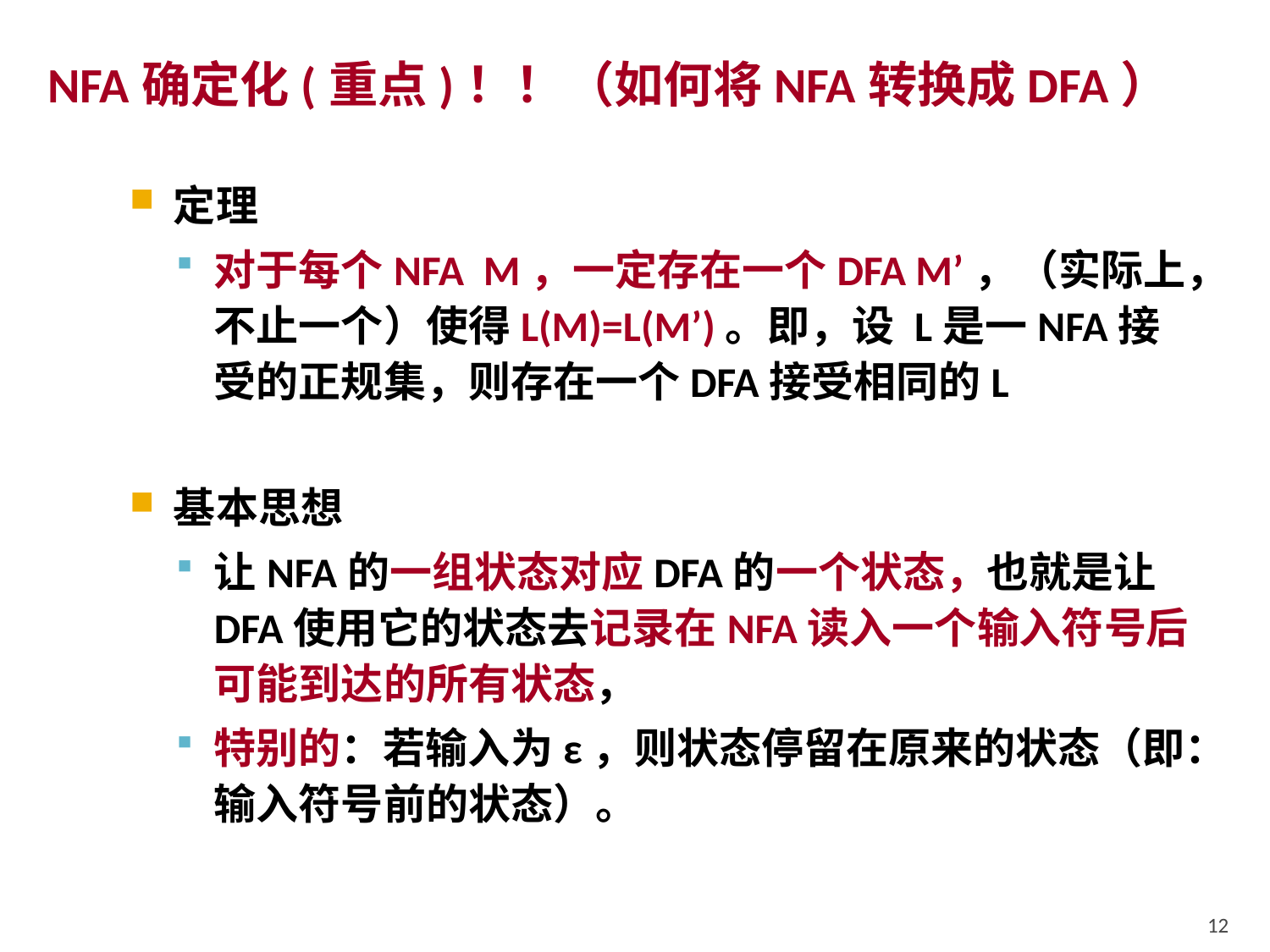

NFA确定化(重点)！！（如何将NFA转换成DFA）
定理
对于每个NFA  M，一定存在一个DFA M’，（实际上，不止一个）使得L(M)=L(M’)。即，设 L是一NFA接受的正规集，则存在一个DFA接受相同的L

基本思想
让NFA的一组状态对应DFA的一个状态，也就是让DFA使用它的状态去记录在NFA读入一个输入符号后可能到达的所有状态，
特别的：若输入为ε，则状态停留在原来的状态（即：输入符号前的状态）。
12